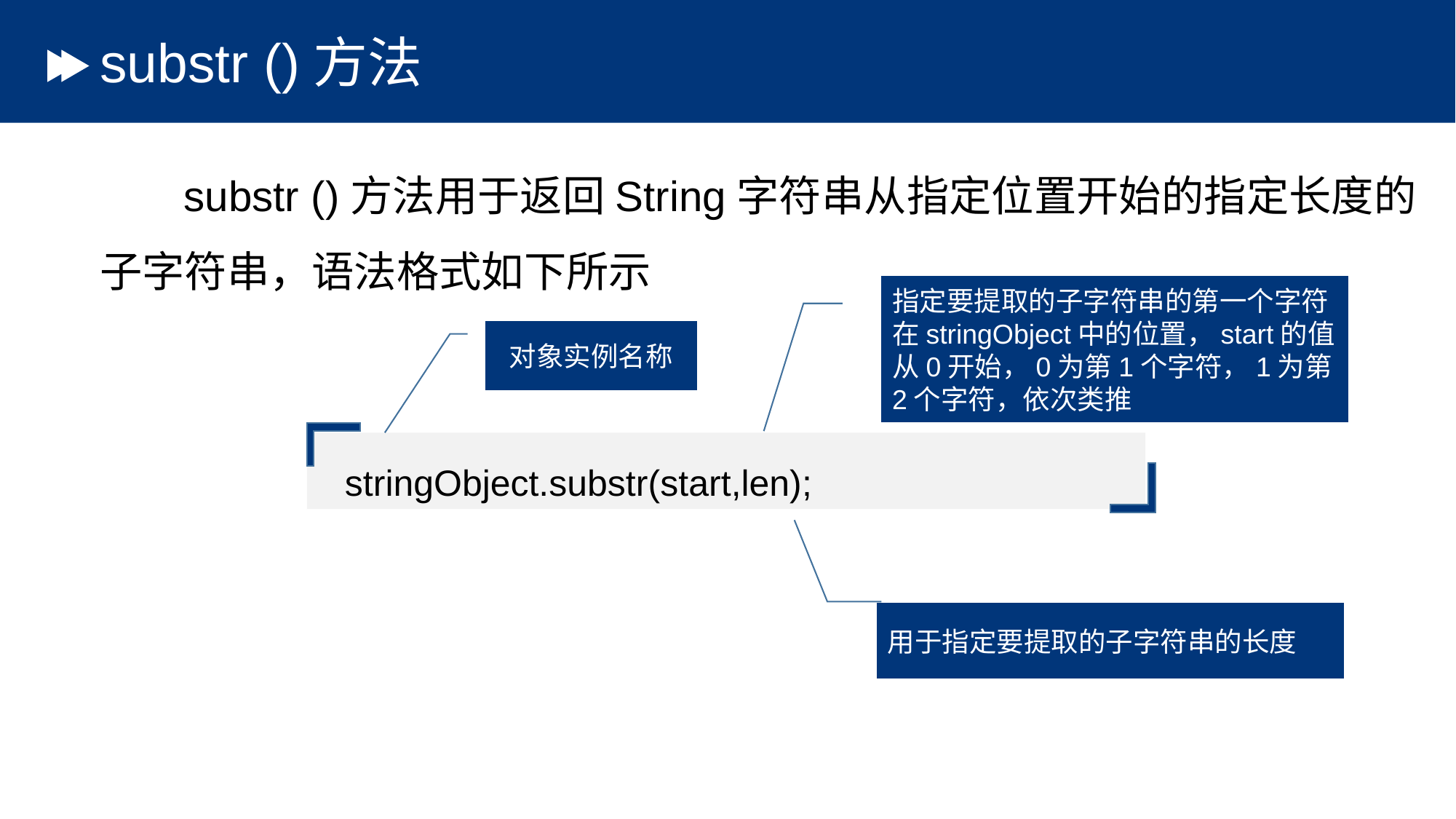

# substr ()方法
       substr ()方法用于返回String字符串从指定位置开始的指定长度的子字符串，语法格式如下所示
指定要提取的子字符串的第一个字符在stringObject中的位置，start的值从0开始，0为第1个字符，1为第2个字符，依次类推
对象实例名称

stringObject.substr(start,len);

用于指定要提取的子字符串的长度